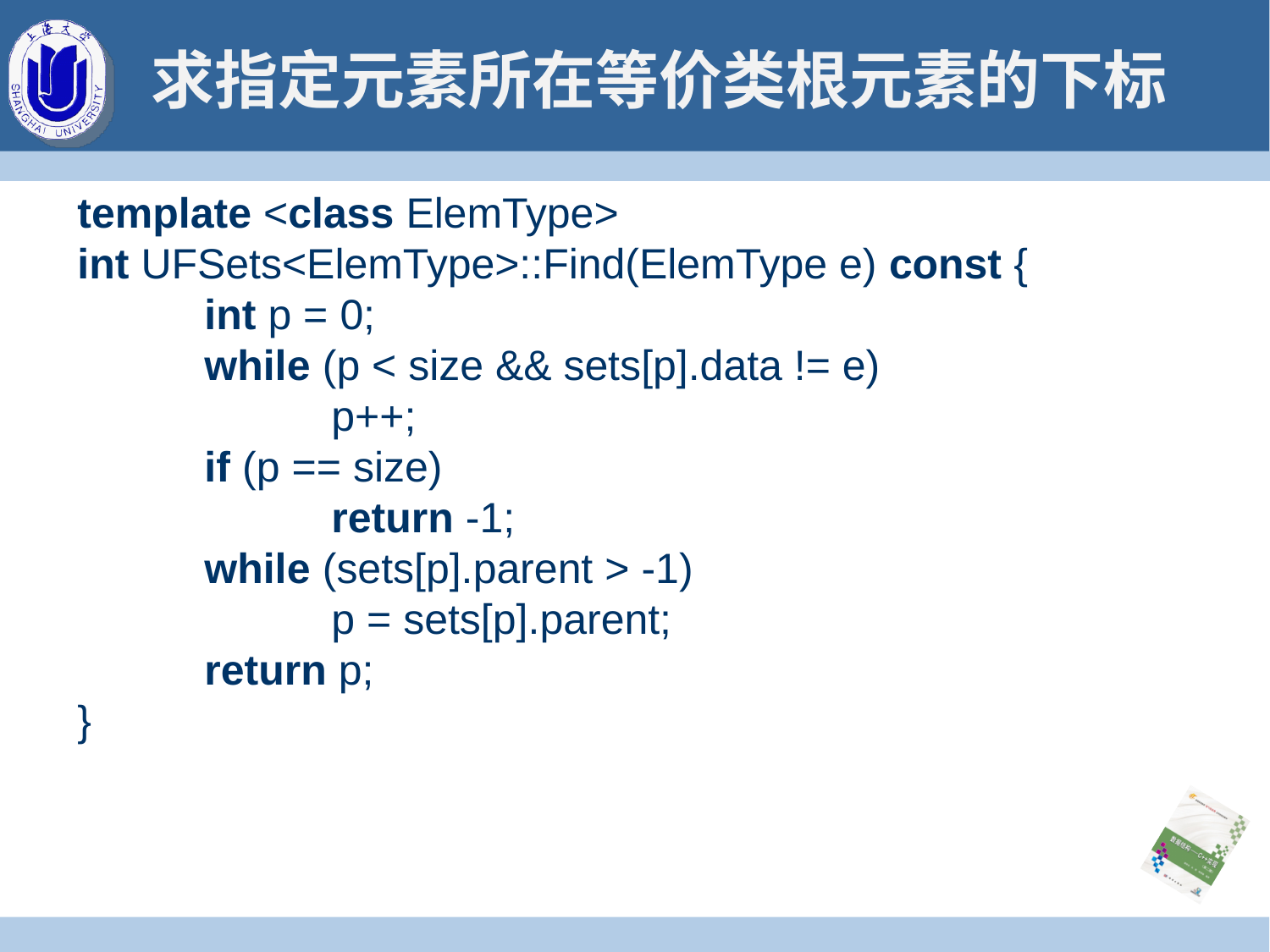

# 求指定元素所在等价类根元素的下标
template <class ElemType>
int UFSets<ElemType>::Find(ElemType e) const {
  	int p = 0;
  	while (p < size && sets[p].data != e)
   		p++;
	if (p == size)
		return -1;
	while (sets[p].parent > -1)
		p = sets[p].parent;
	return p;
}